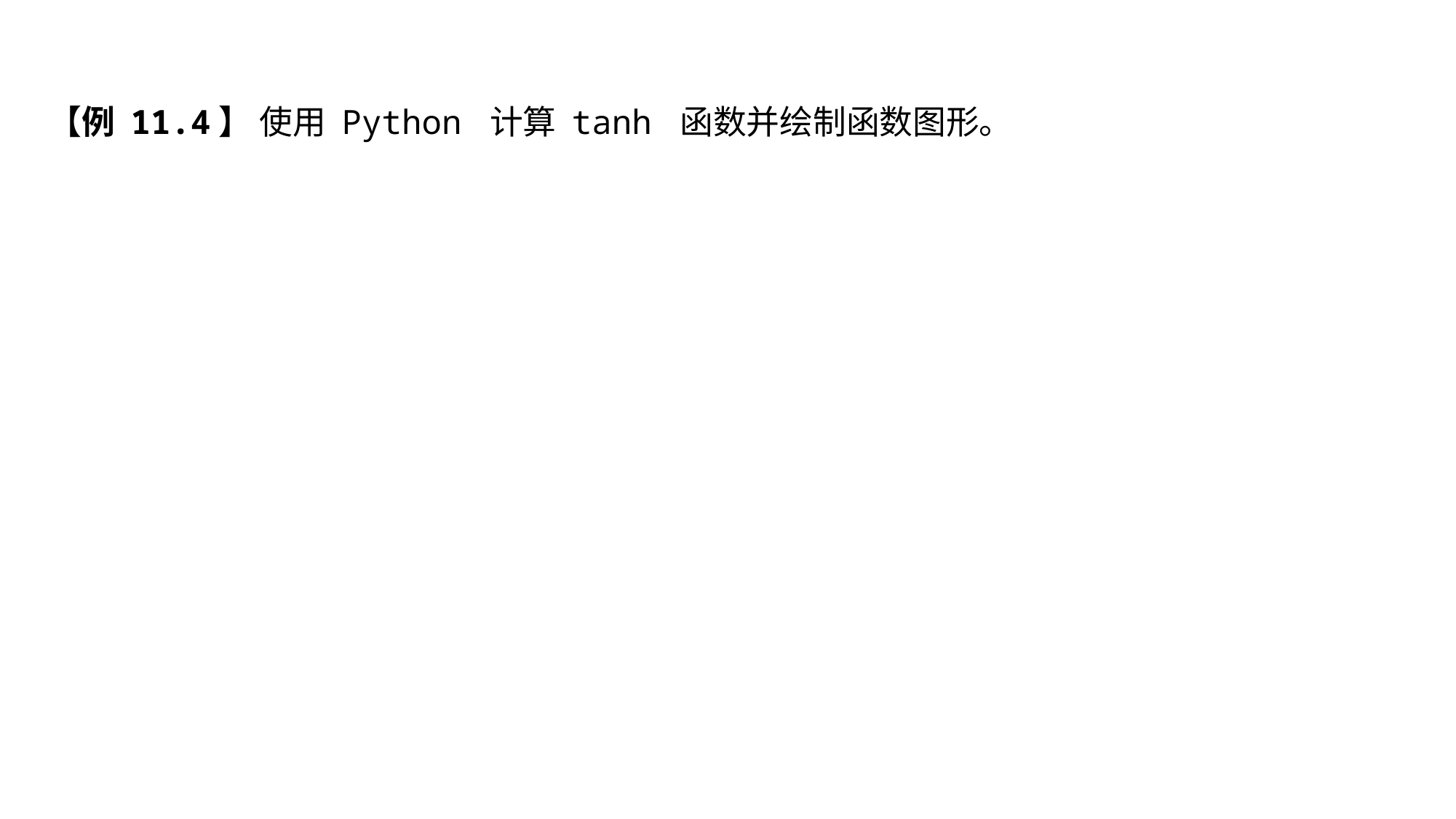

【例 11.4】 使用 Python 计算 tanh 函数并绘制函数图形。